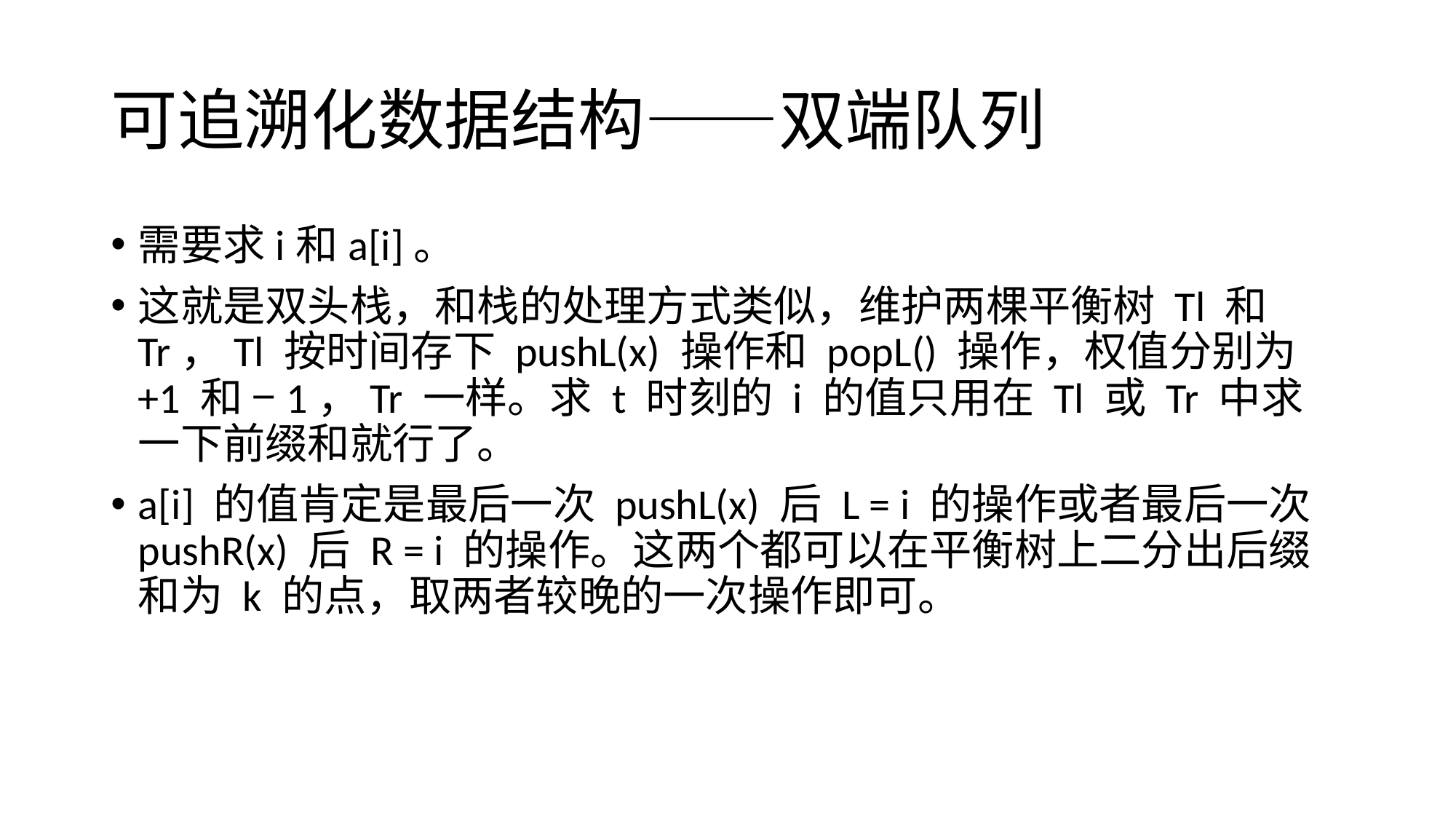

# 可追溯化数据结构——双端队列
需要求i和a[i]。
这就是双头栈，和栈的处理方式类似，维护两棵平衡树 Tl 和 Tr，Tl 按时间存下 pushL(x) 操作和 popL() 操作，权值分别为 +1 和 −1，Tr 一样。求 t 时刻的 i 的值只用在 Tl 或 Tr 中求一下前缀和就行了。
a[i] 的值肯定是最后一次 pushL(x) 后 L = i 的操作或者最后一次 pushR(x) 后 R = i 的操作。这两个都可以在平衡树上二分出后缀和为 k 的点，取两者较晚的一次操作即可。